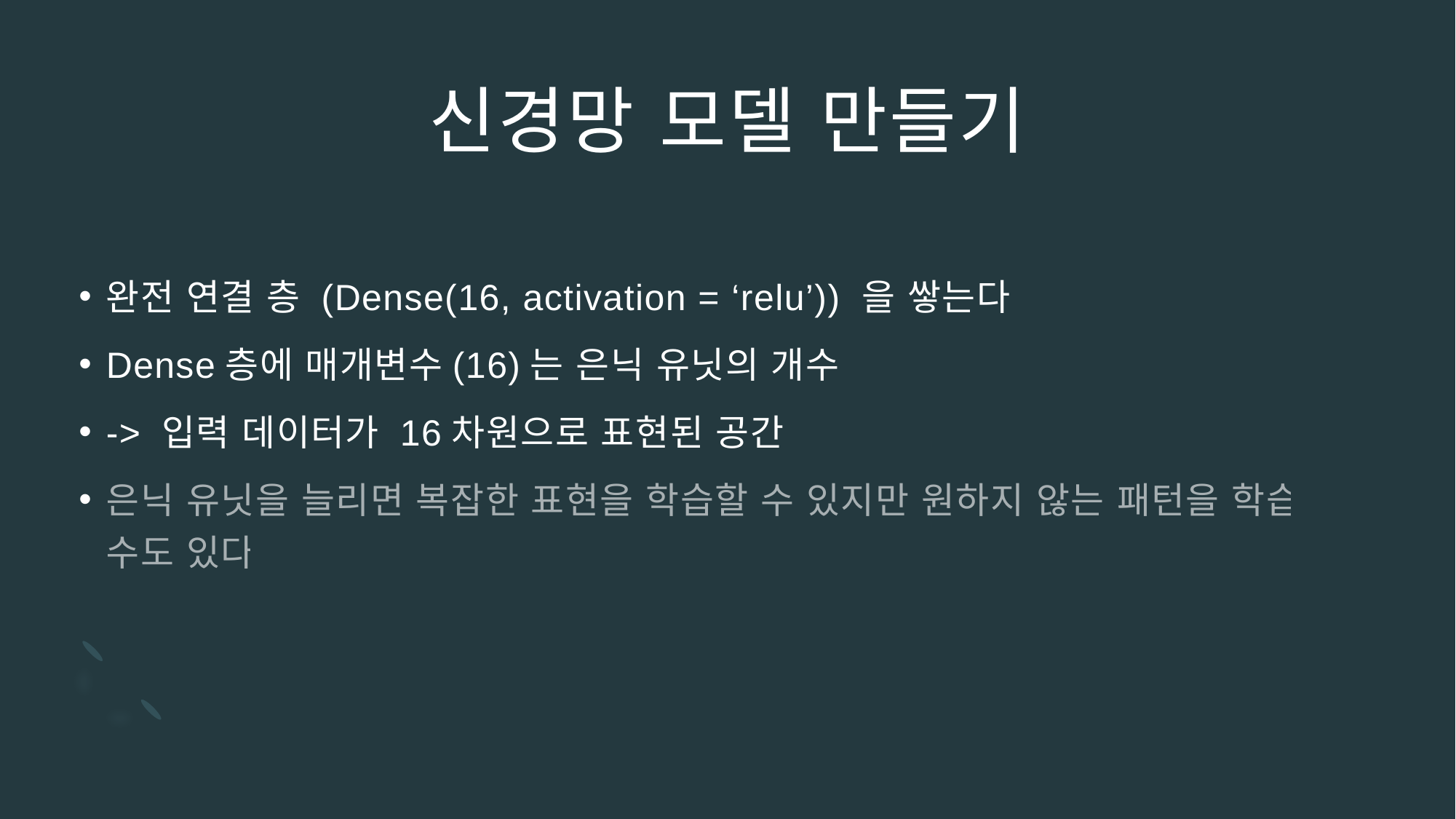

# 신경망 모델 만들기

완전 연결 층 (Dense(16, activation = ‘relu’)) 을 쌓는다
Dense층에 매개변수(16)는 은닉 유닛의 개수
-> 입력 데이터가 16차원으로 표현된 공간
은닉 유닛을 늘리면 복잡한 표현을 학습할 수 있지만 원하지 않는 패턴을 학습할 수도 있다